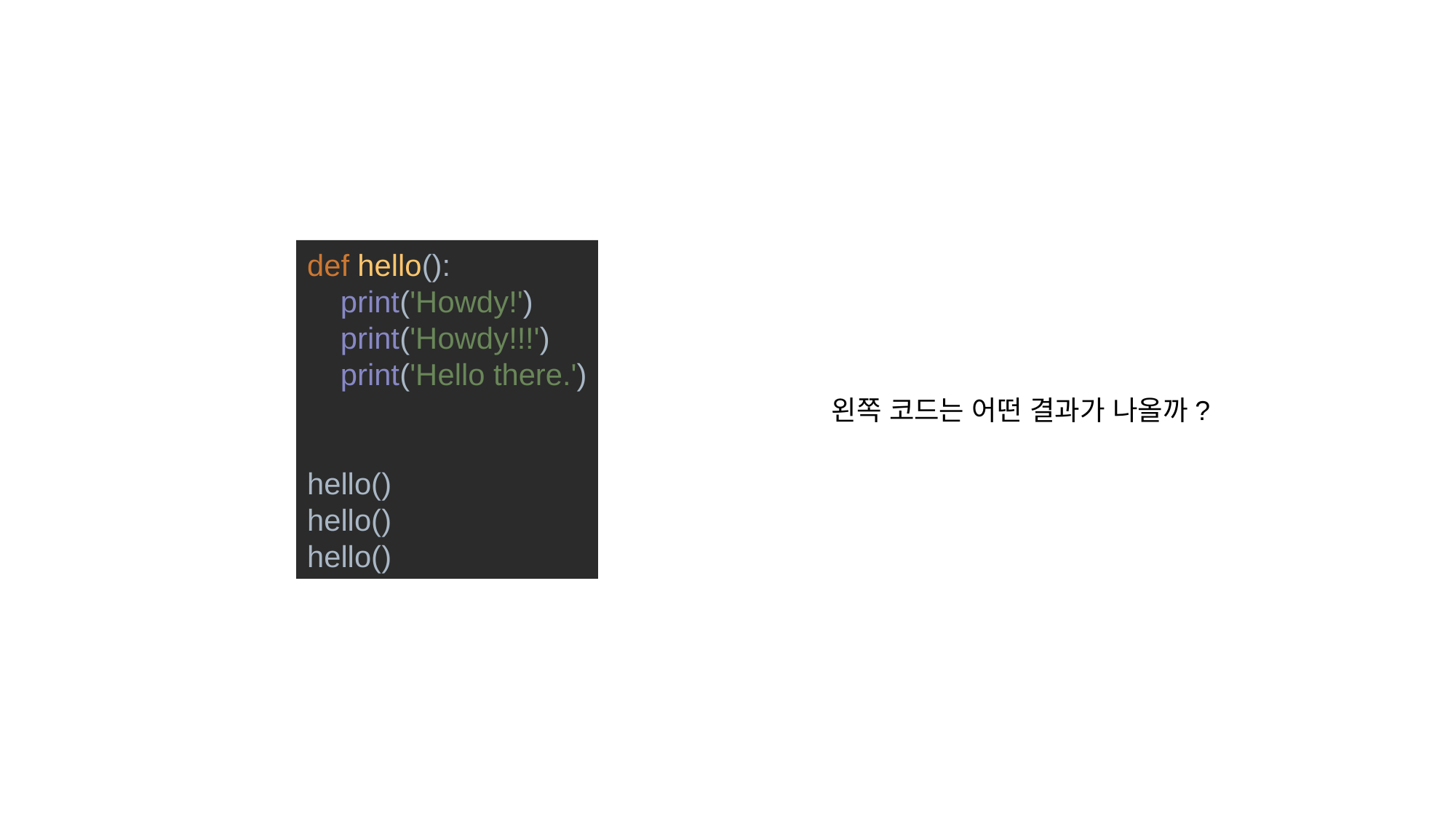

def hello():
    print('Howdy!')
    print('Howdy!!!')
    print('Hello there.')
hello()
hello()
hello()
왼쪽 코드는 어떤 결과가 나올까?